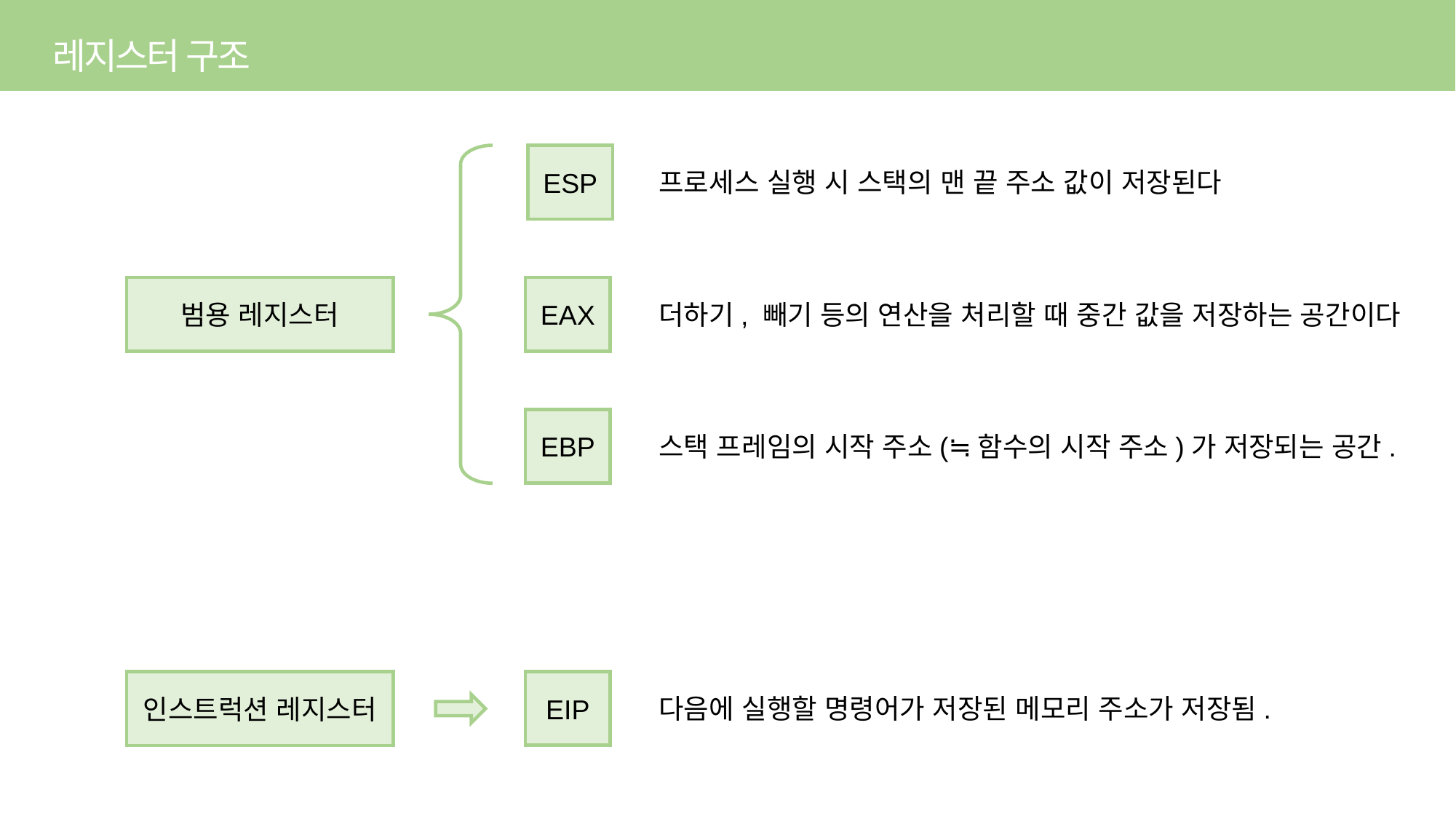

레지스터 구조

ESP
프로세스 실행 시 스택의 맨 끝 주소 값이 저장된다
범용 레지스터
EAX
더하기, 빼기 등의 연산을 처리할 때 중간 값을 저장하는 공간이다
EBP
스택 프레임의 시작 주소(≒함수의 시작 주소)가 저장되는 공간.
EIP
인스트럭션 레지스터
다음에 실행할 명령어가 저장된 메모리 주소가 저장됨.